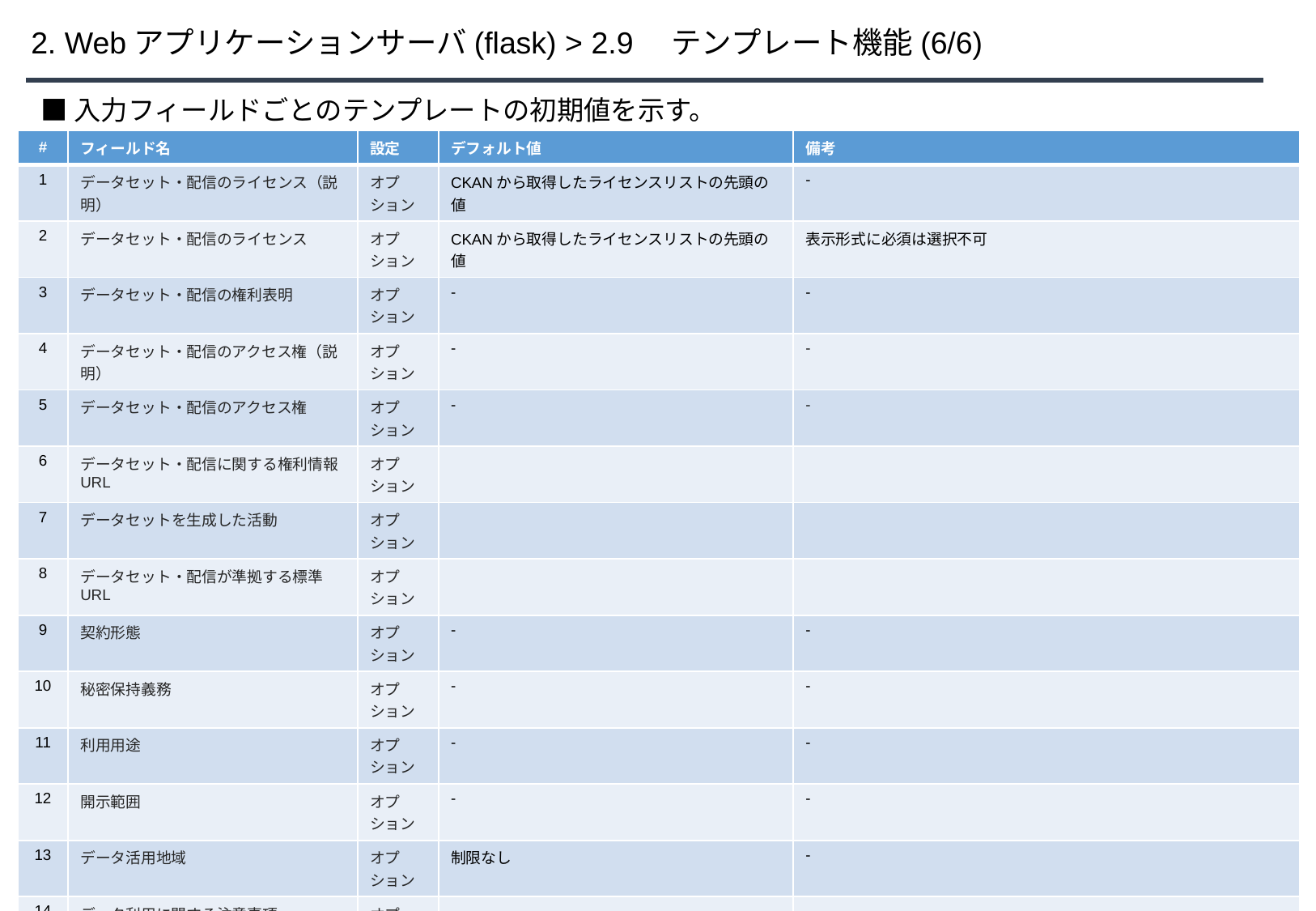

# 2. Webアプリケーションサーバ(flask) > 2.9　テンプレート機能(6/6)
■入力フィールドごとのテンプレートの初期値を示す。
| # | フィールド名 | 設定 | デフォルト値 | 備考 |
| --- | --- | --- | --- | --- |
| 1 | データセット・配信のライセンス（説明） | オプション | CKANから取得したライセンスリストの先頭の値 | - |
| 2 | データセット・配信のライセンス | オプション | CKANから取得したライセンスリストの先頭の値 | 表示形式に必須は選択不可 |
| 3 | データセット・配信の権利表明 | オプション | - | - |
| 4 | データセット・配信のアクセス権（説明） | オプション | - | - |
| 5 | データセット・配信のアクセス権 | オプション | - | - |
| 6 | データセット・配信に関する権利情報URL | オプション |  |  |
| 7 | データセットを生成した活動 | オプション |  |  |
| 8 | データセット・配信が準拠する標準URL | オプション |  |  |
| 9 | 契約形態 | オプション | - | - |
| 10 | 秘密保持義務 | オプション | - | - |
| 11 | 利用用途 | オプション | - | - |
| 12 | 開示範囲 | オプション | - | - |
| 13 | データ活用地域 | オプション | 制限なし | - |
| 14 | データ利用に関する注意事項 | オプション | - | - |
| 15 | パーソナルデータの種別 | オプション | - | - |
| 16 | データの有効期間 | オプション | - | - |
| 17 | 利用ライセンスの期限 | オプション | - | - |
| 18 | 有償無償 | オプション | - | - |
| 19 | 販売情報URL | オプション | - | 表示形式に必須は選択不可 |
| 20 | 価格帯 | オプション | - | 表示形式に必須は選択不可 |
| 21 | データ販売に関わる特記事項 | オプション | - | 表示形式に必須は選択不可 |
| 22 | 明示された保証 | オプション | - | - |
| 23 | 準拠法の対象国 | オプション | - | - |